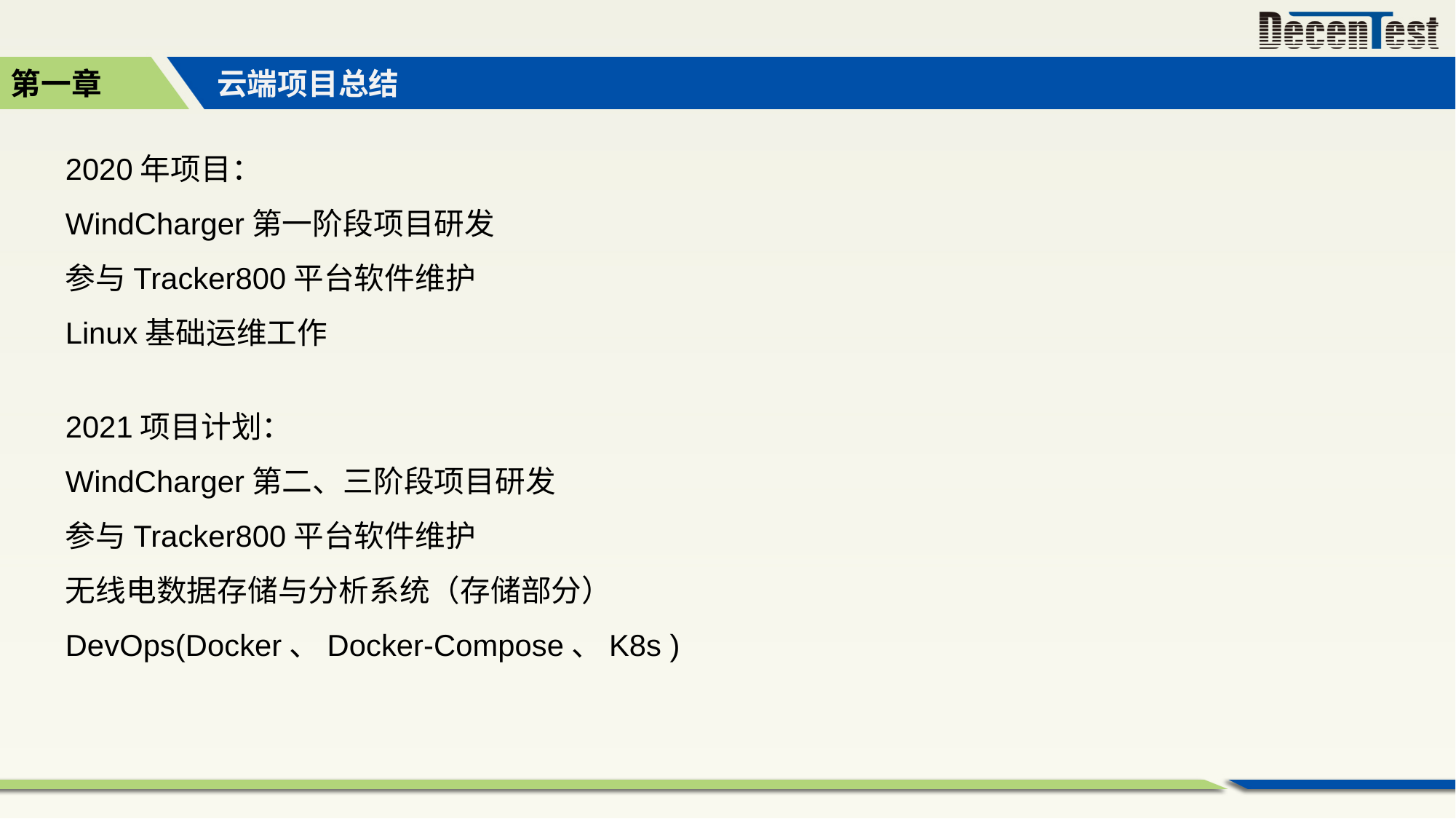

第一章
云端项目总结
2020年项目：
WindCharger第一阶段项目研发
参与Tracker800平台软件维护
Linux基础运维工作
2021项目计划：
WindCharger第二、三阶段项目研发
参与Tracker800平台软件维护
无线电数据存储与分析系统（存储部分）
DevOps(Docker、Docker-Compose、K8s )

3